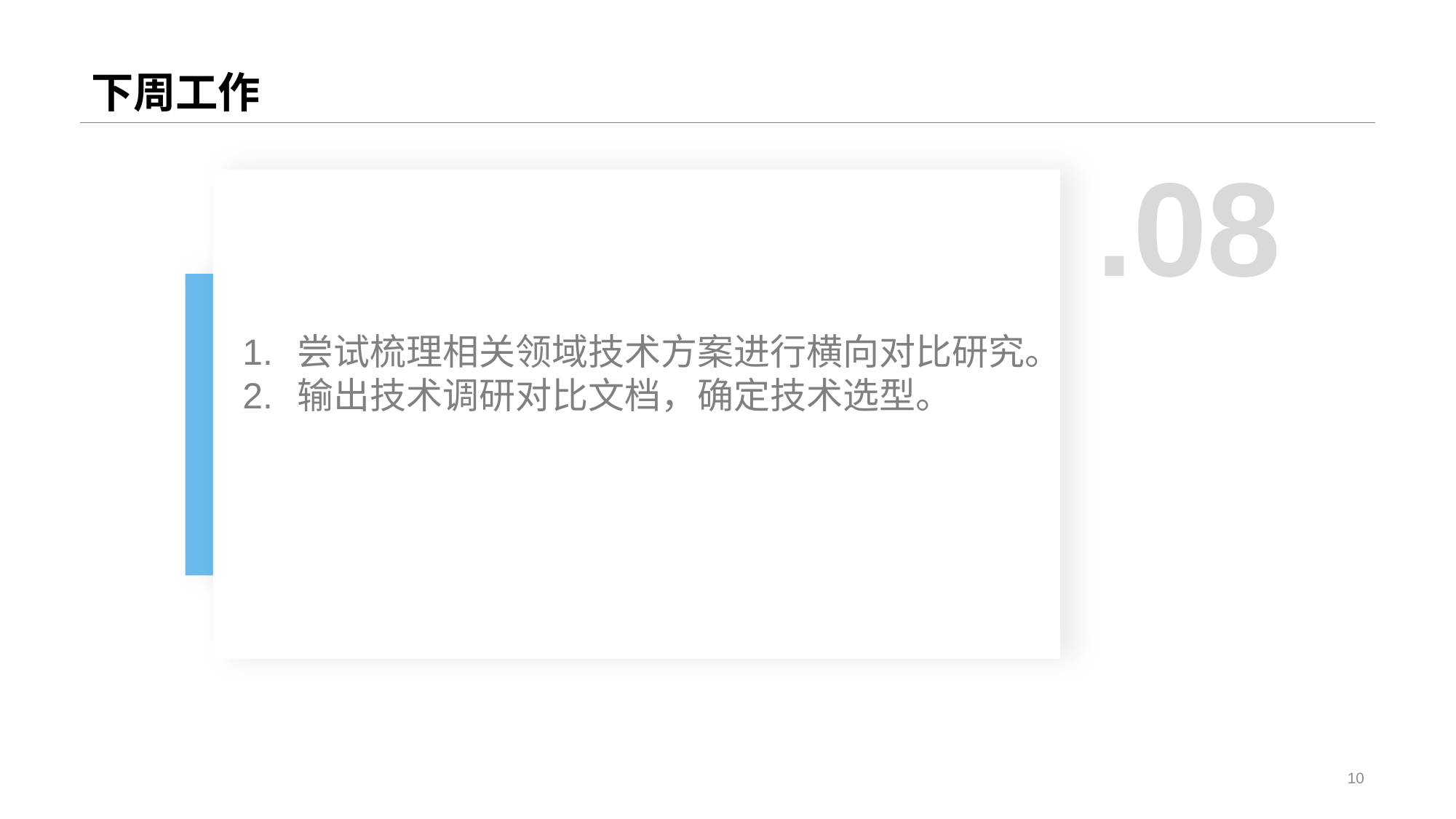

# 下周工作
.08

尝试梳理相关领域技术方案进行横向对比研究。
输出技术调研对比文档，确定技术选型。
10